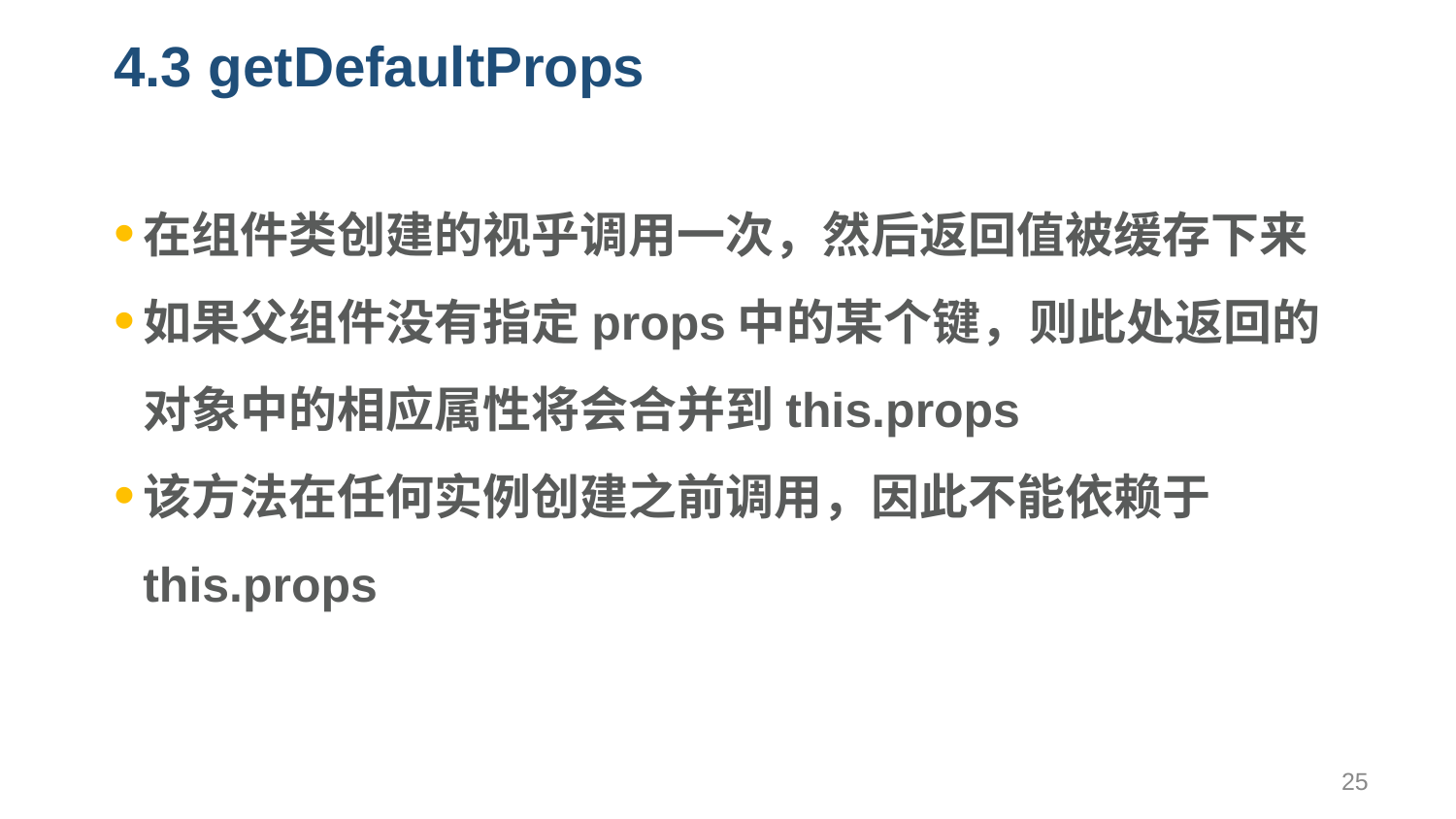

# 4.3 getDefaultProps
在组件类创建的视乎调用一次，然后返回值被缓存下来
如果父组件没有指定props中的某个键，则此处返回的对象中的相应属性将会合并到this.props
该方法在任何实例创建之前调用，因此不能依赖于this.props
25